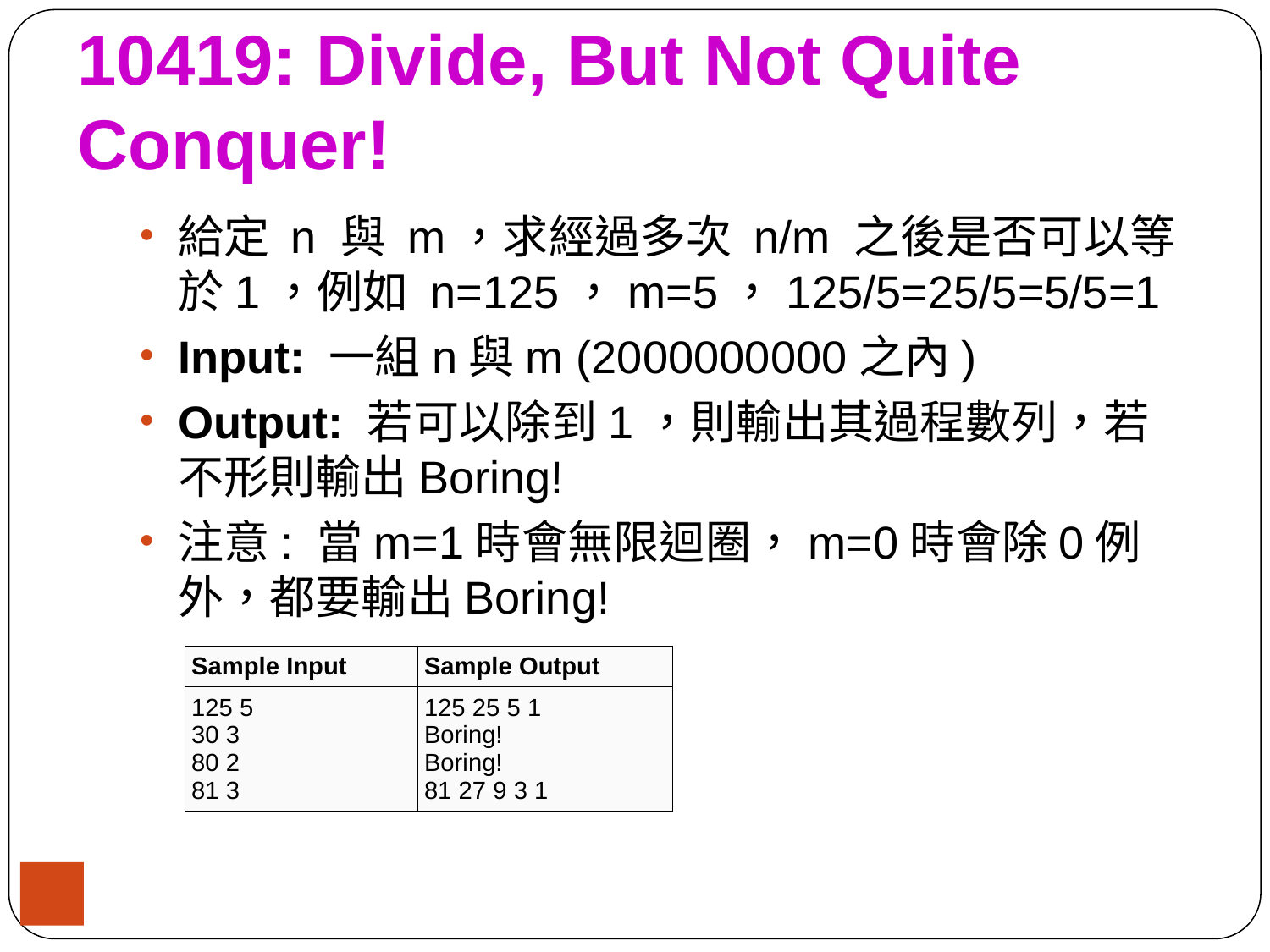

# 10419: Divide, But Not Quite Conquer!
給定 n 與 m，求經過多次 n/m 之後是否可以等於1，例如 n=125，m=5，125/5=25/5=5/5=1
Input: 一組n與m (2000000000之內)
Output: 若可以除到1，則輸出其過程數列，若不形則輸出Boring!
注意: 當m=1時會無限迴圈，m=0時會除0例外，都要輸出Boring!
| Sample Input | Sample Output |
| --- | --- |
| 125 5 30 3 80 2 81 3 | 125 25 5 1 Boring! Boring! 81 27 9 3 1 |